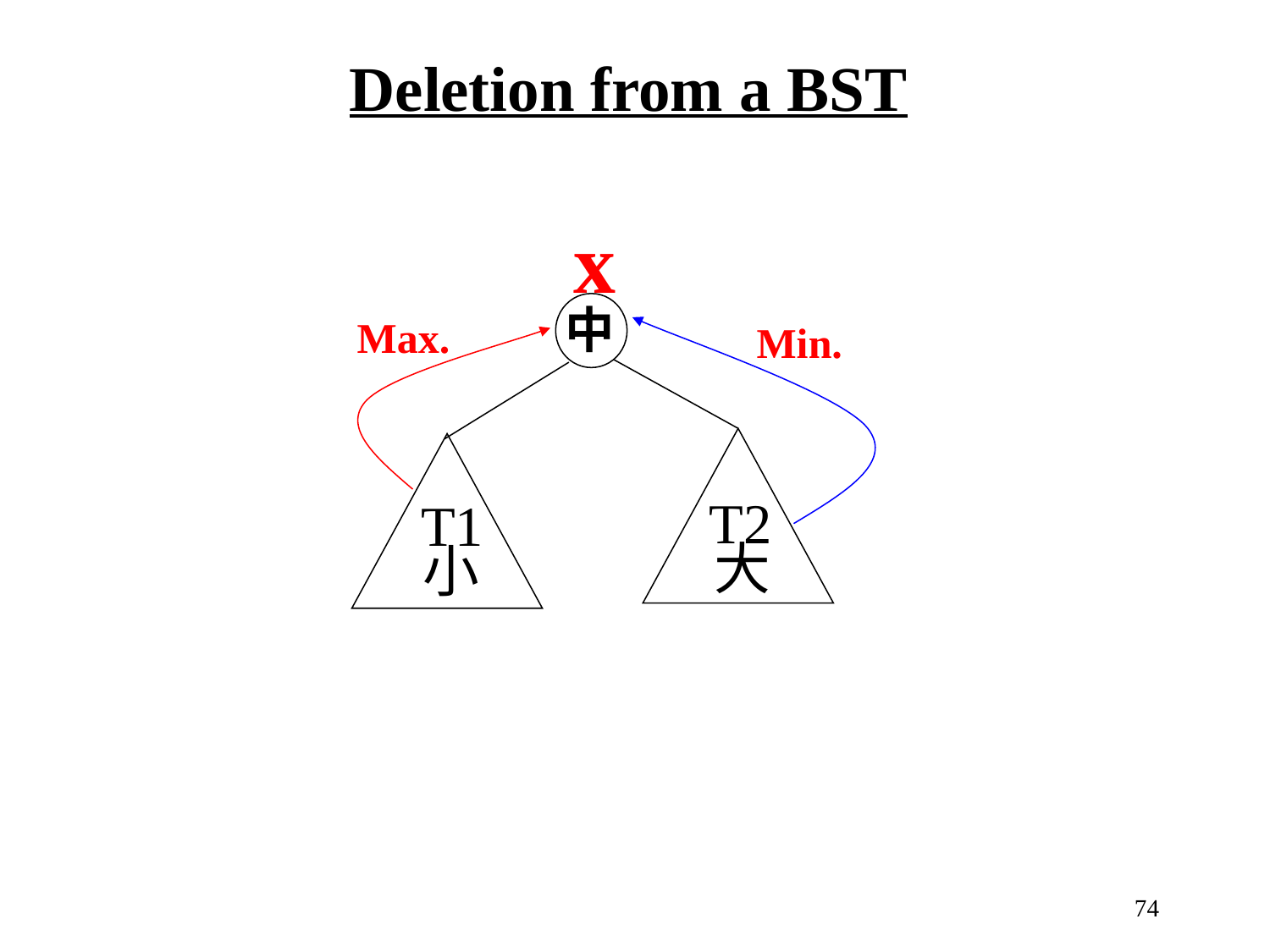

Deletion from a BST
x
中

Max.
Min.

T2
T1
大
小
74